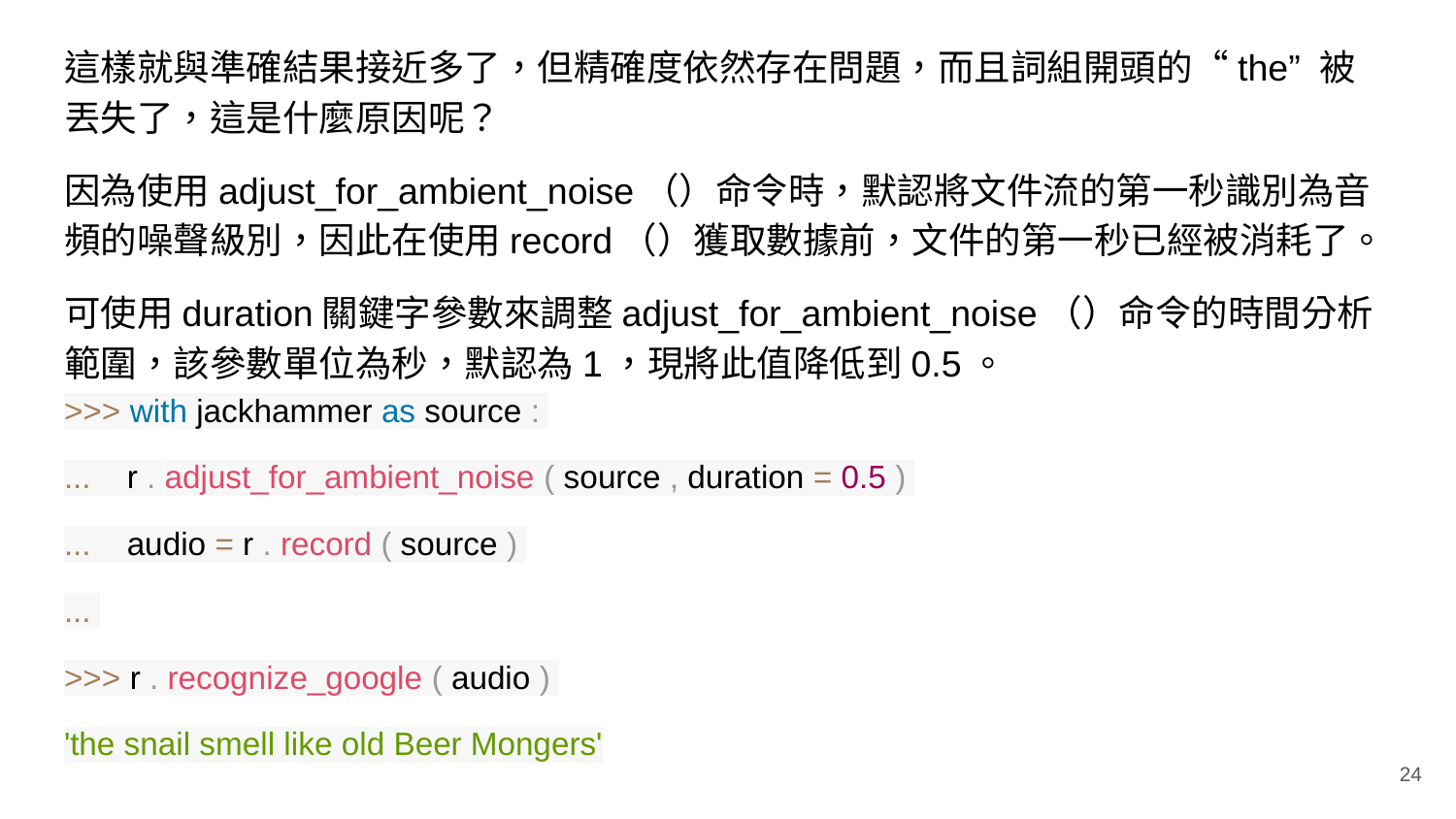

這樣就與準確結果接近多了，但精確度依然存在問題，而且詞組開頭的“the” 被丟失了，這是什麼原因呢？
因為使用adjust_for_ambient_noise（）命令時，默認將文件流的第一秒識別為音頻的噪聲級別，因此在使用record（）獲取數據前，文件的第一秒已經被消耗了。
可使用duration關鍵字參數來調整adjust_for_ambient_noise（）命令的時間分析範圍，該參數單位為秒，默認為1，現將此值降低到0.5。
>>> with jackhammer as source :
...    r . adjust_for_ambient_noise ( source , duration = 0.5 )
...    audio = r . record ( source )
...
>>> r . recognize_google ( audio )
'the snail smell like old Beer Mongers'

24